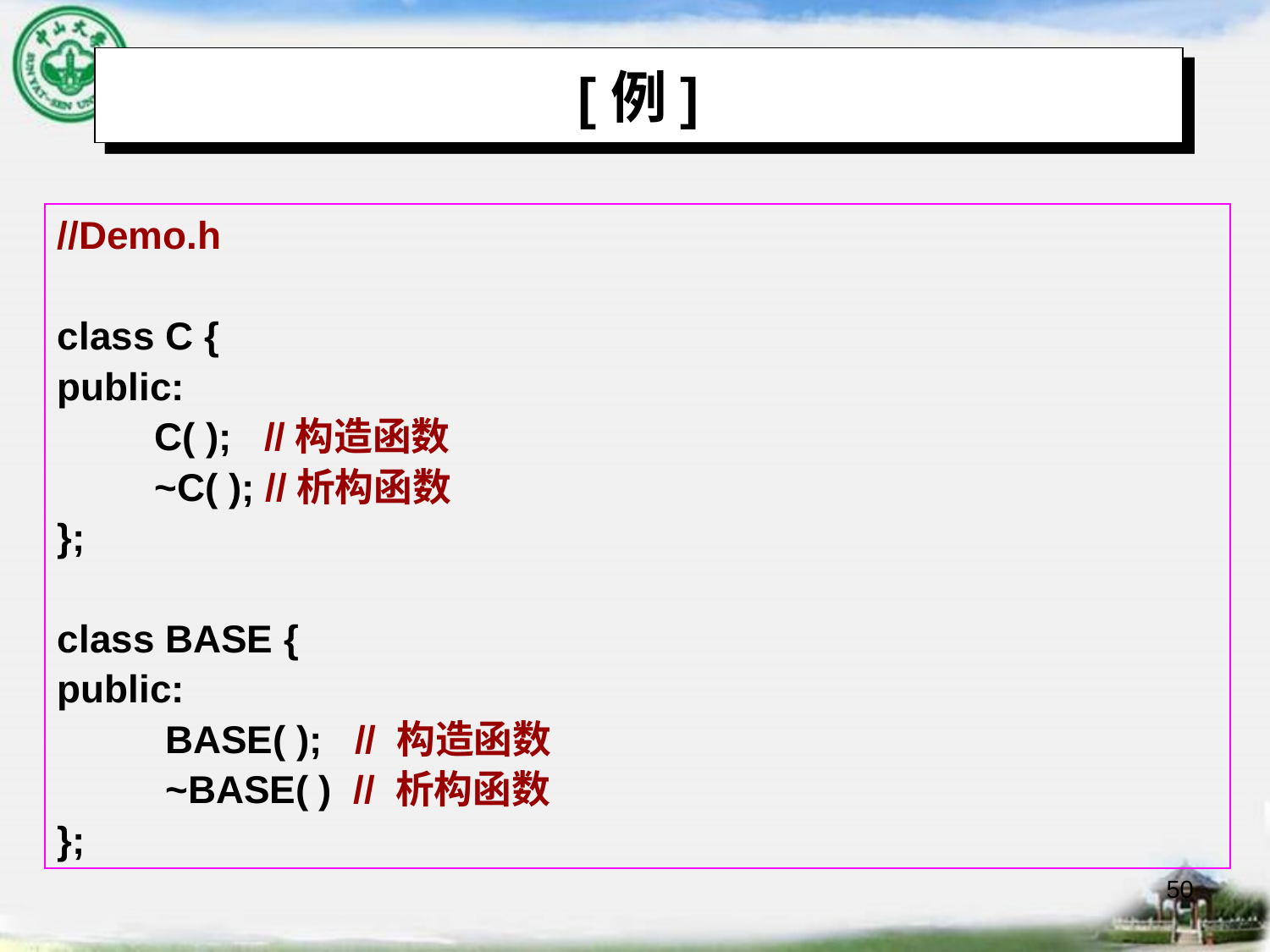

# [例]
//Demo.h

class C {
public:
         C( );   //构造函数
         ~C( ); //析构函数
};

class BASE {
public:
          BASE( );   // 构造函数
          ~BASE( )  // 析构函数
};
50